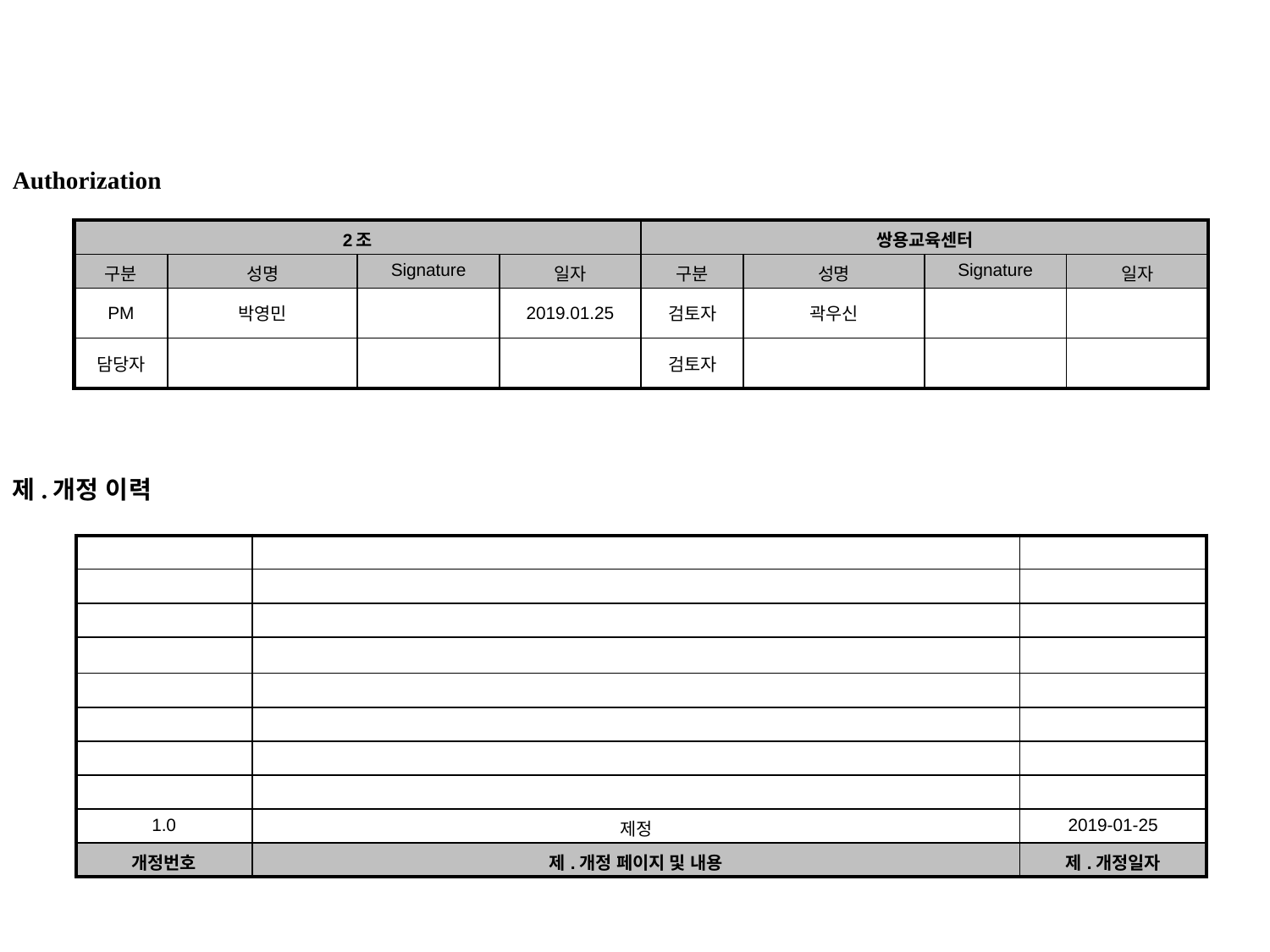

Authorization
| 2조 |  |  |  | 쌍용교육센터 |  |  |  |
| --- | --- | --- | --- | --- | --- | --- | --- |
| 구분 | 성명 | Signature | 일자 | 구분 | 성명 | Signature | 일자 |
| PM | 박영민 |  | 2019.01.25 | 검토자 | 곽우신 |  |  |
| 담당자 |  |  |  | 검토자 |  |  |  |
제.개정 이력
|  |  |  |
| --- | --- | --- |
|  |  |  |
|  |  |  |
|  |  |  |
|  |  |  |
|  |  |  |
|  |  |  |
|  |  |  |
| 1.0 | 제정 | 2019-01-25 |
| 개정번호 | 제.개정 페이지 및 내용 | 제.개정일자 |